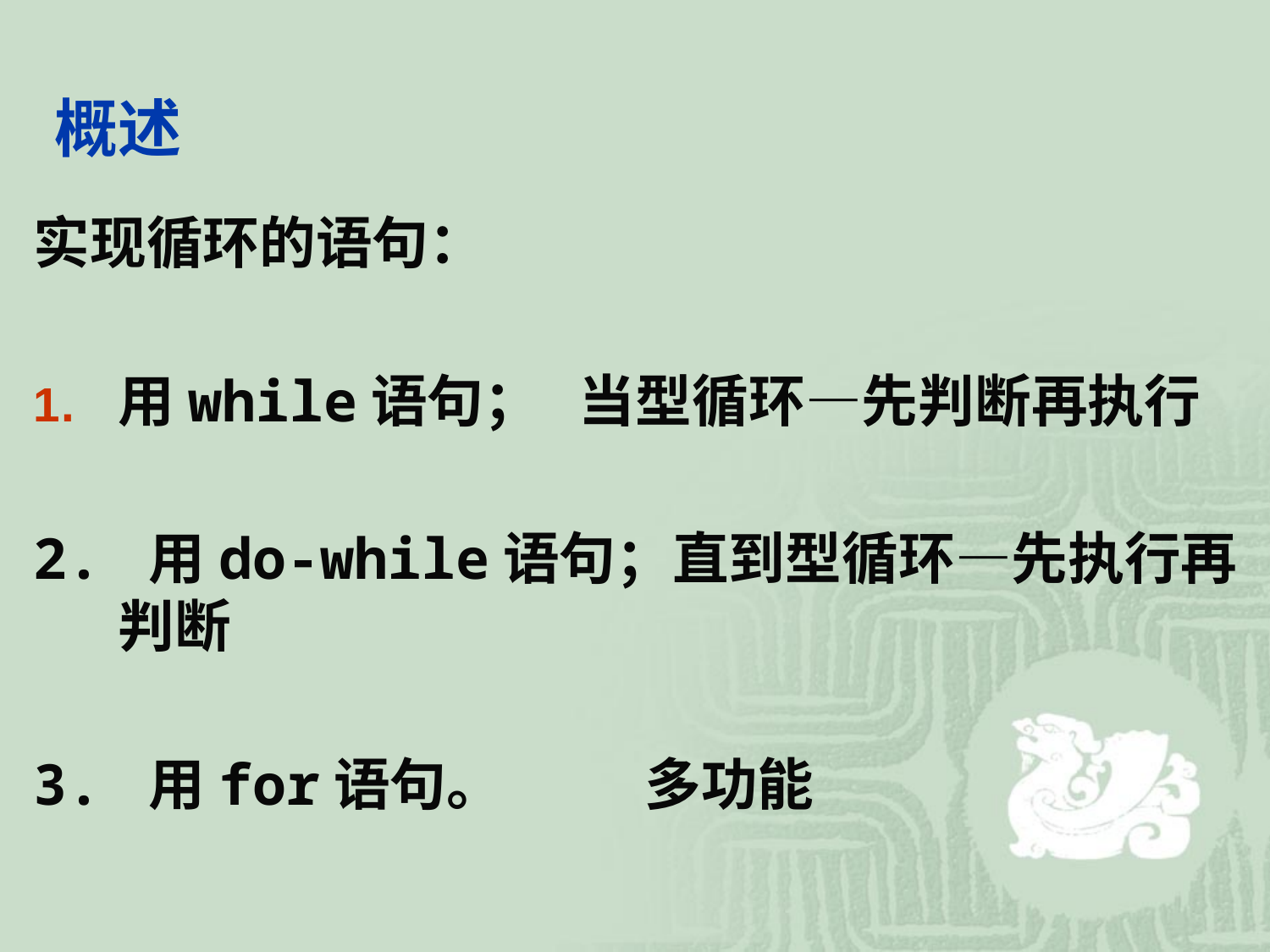

# 概述
实现循环的语句：

用while语句；   当型循环—先判断再执行

2. 用do-while语句；直到型循环—先执行再判断

3. 用for语句。           多功能